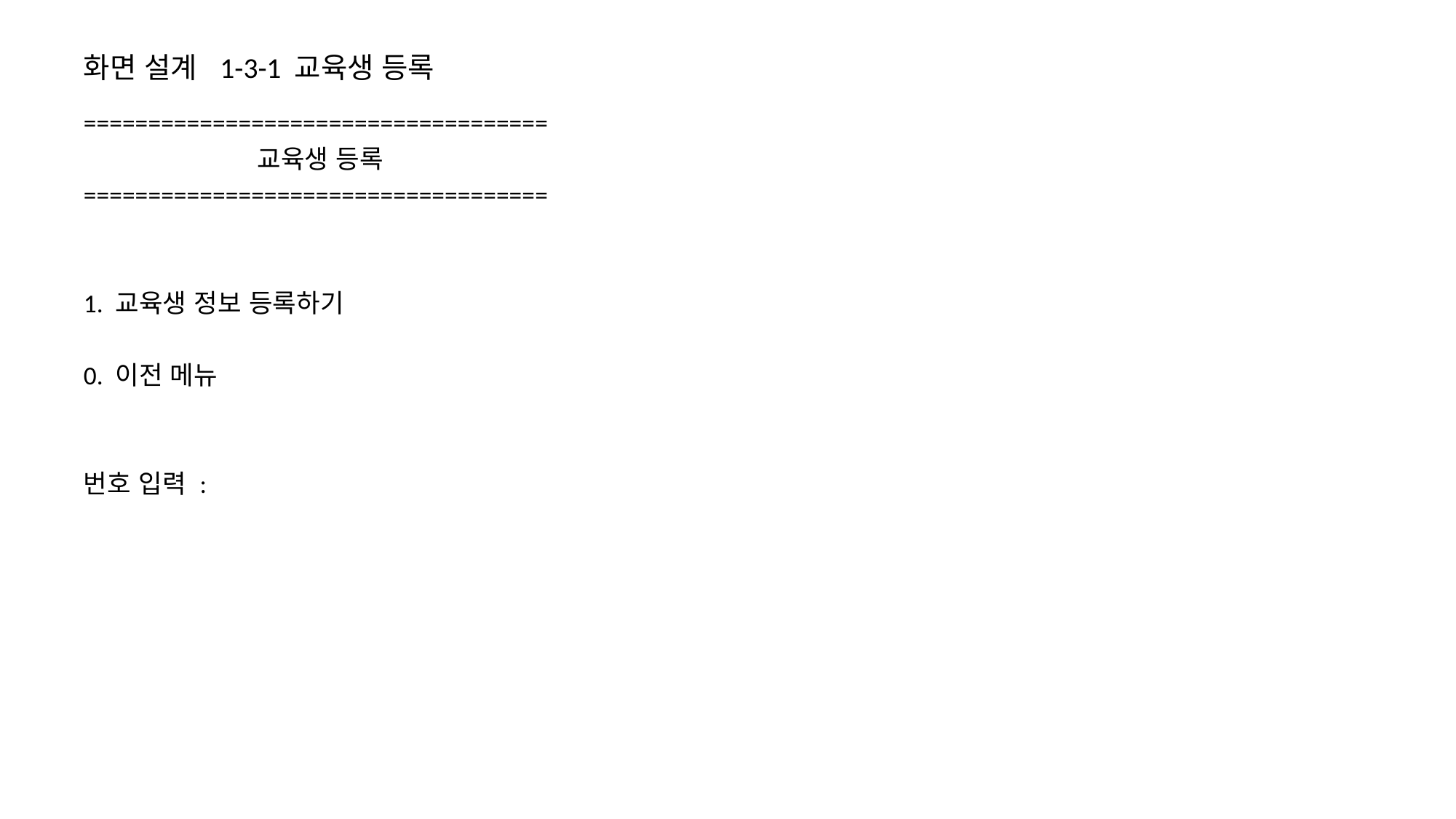

# 화면 설계  1-3-1 교육생 등록
====================================
	        교육생 등록
====================================

1. 교육생 정보 등록하기

0. 이전 메뉴

번호 입력 :